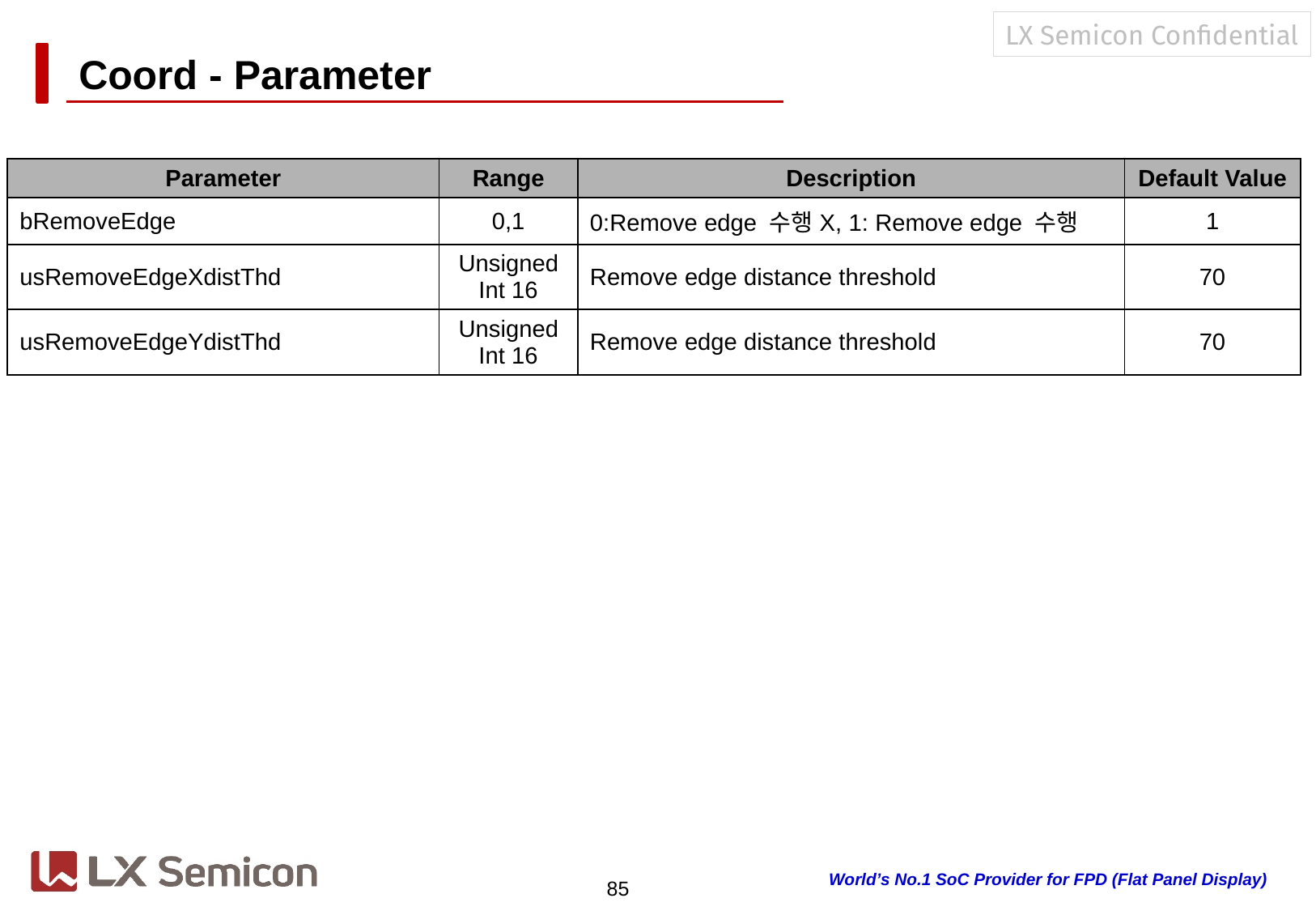

# Coord - Parameter
| Parameter | Range | Description | Default Value |
| --- | --- | --- | --- |
| bRemoveEdge | 0,1 | 0:Remove edge 수행X, 1: Remove edge 수행 | 1 |
| usRemoveEdgeXdistThd | Unsigned Int 16 | Remove edge distance threshold | 70 |
| usRemoveEdgeYdistThd | Unsigned Int 16 | Remove edge distance threshold | 70 |